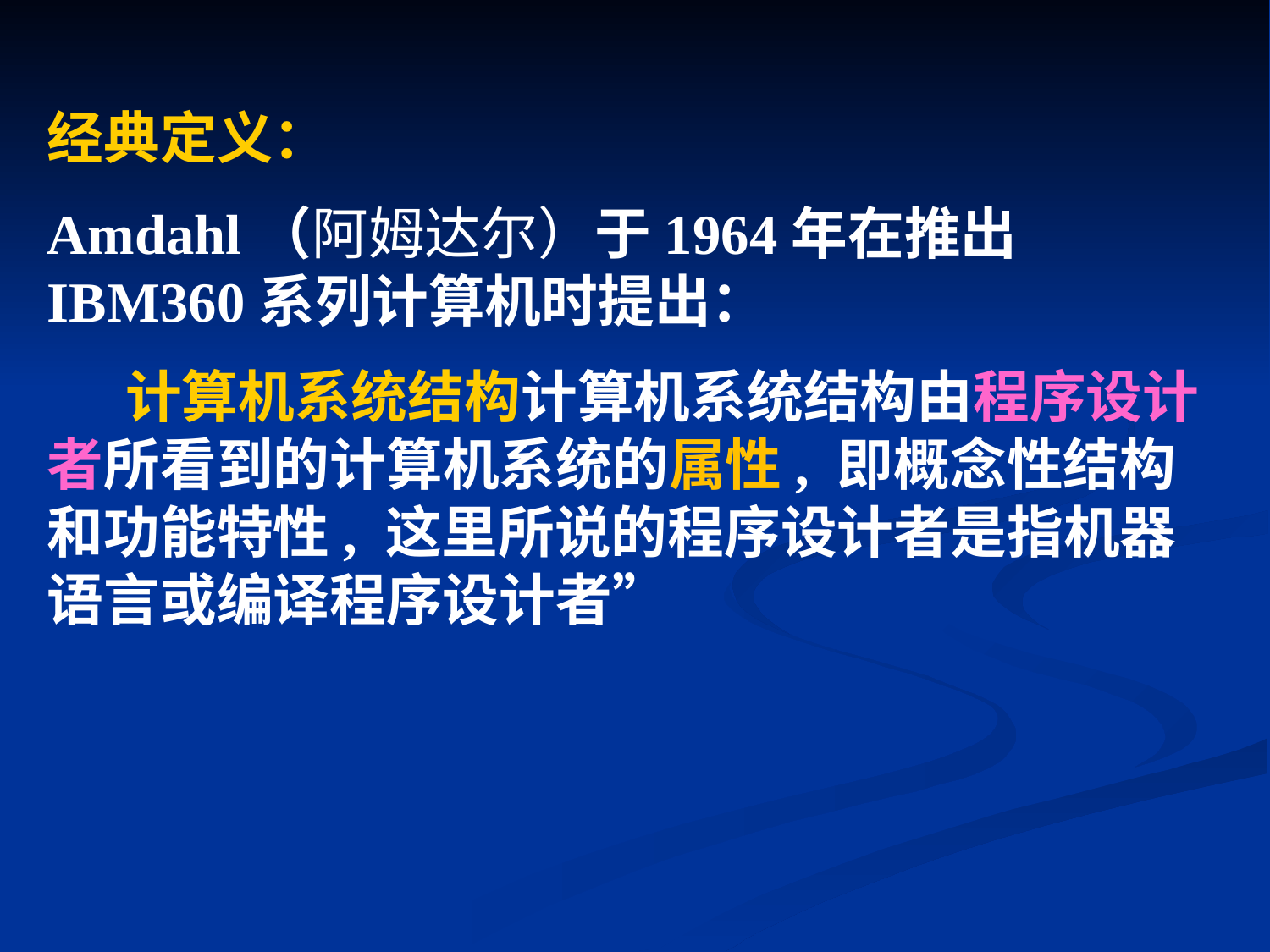

经典定义：
Amdahl（阿姆达尔）于1964年在推出IBM360系列计算机时提出：
     计算机系统结构计算机系统结构由程序设计者所看到的计算机系统的属性, 即概念性结构和功能特性, 这里所说的程序设计者是指机器语言或编译程序设计者”
20